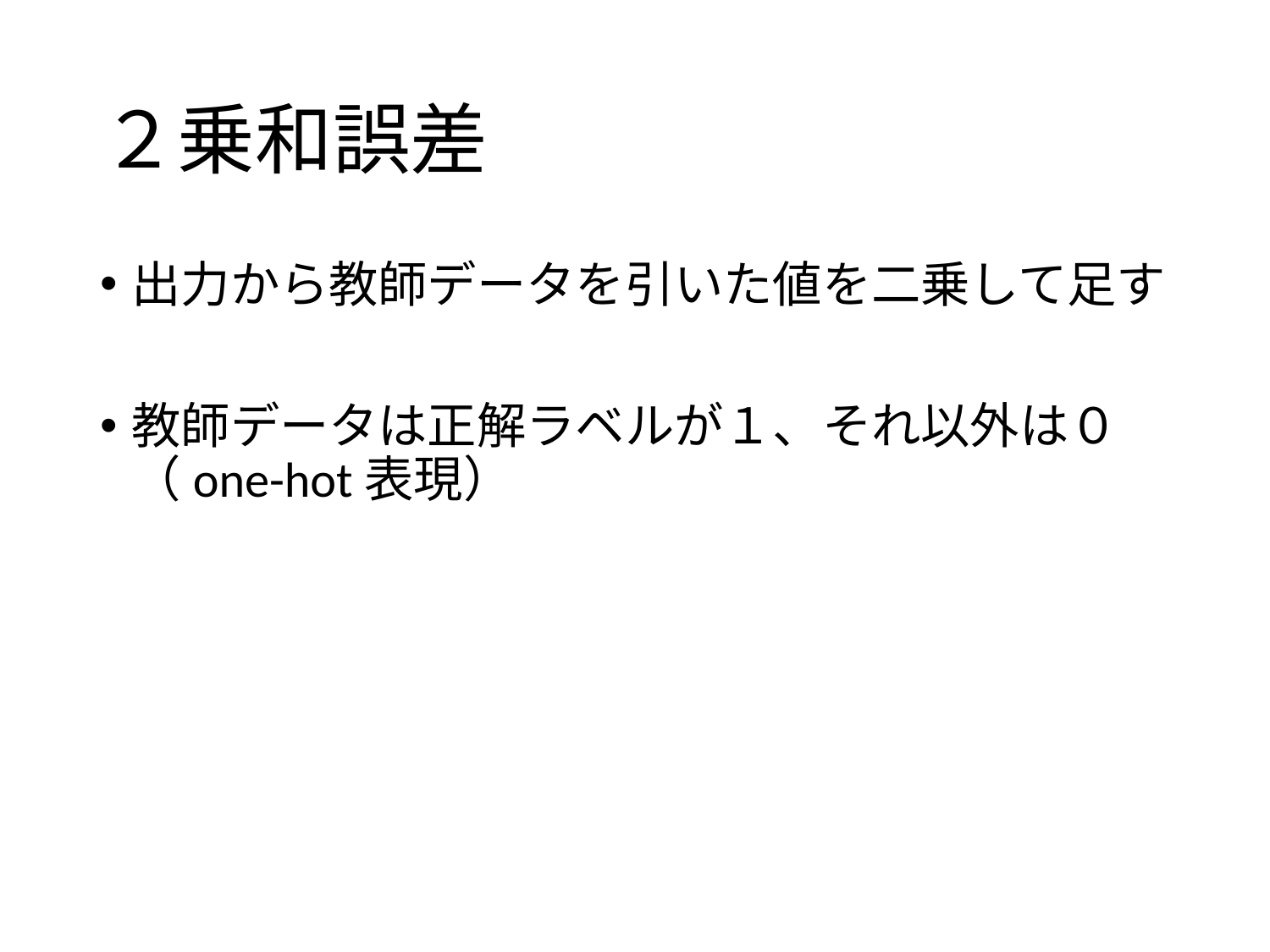

# ２乗和誤差
出力から教師データを引いた値を二乗して足す

教師データは正解ラベルが１、それ以外は０（one-hot表現）